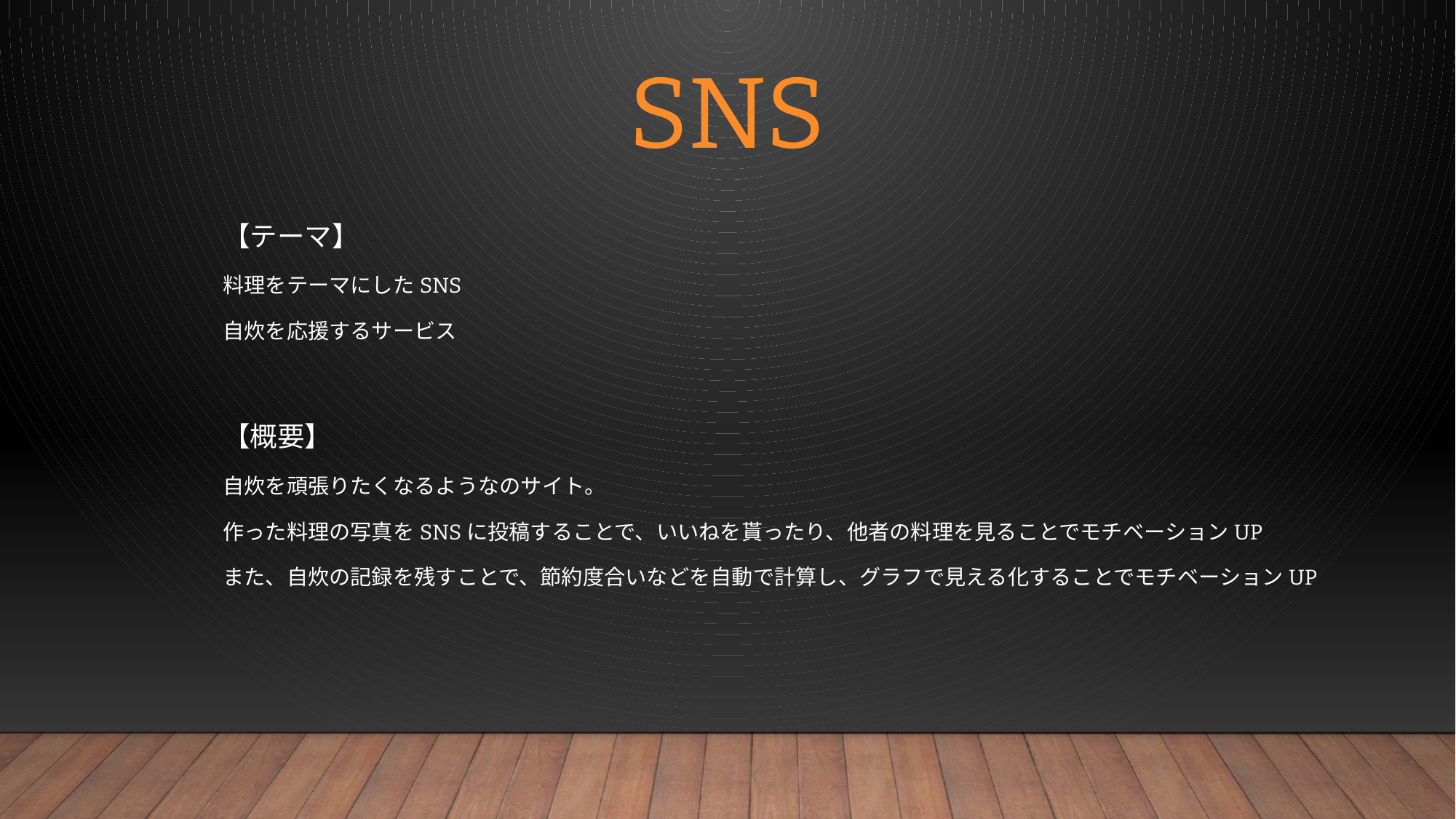

# SNS
【テーマ】
料理をテーマにしたSNS
自炊を応援するサービス

【概要】
自炊を頑張りたくなるようなのサイト。
作った料理の写真をSNSに投稿することで、いいねを貰ったり、他者の料理を見ることでモチベーションUP
また、自炊の記録を残すことで、節約度合いなどを自動で計算し、グラフで見える化することでモチベーションUP